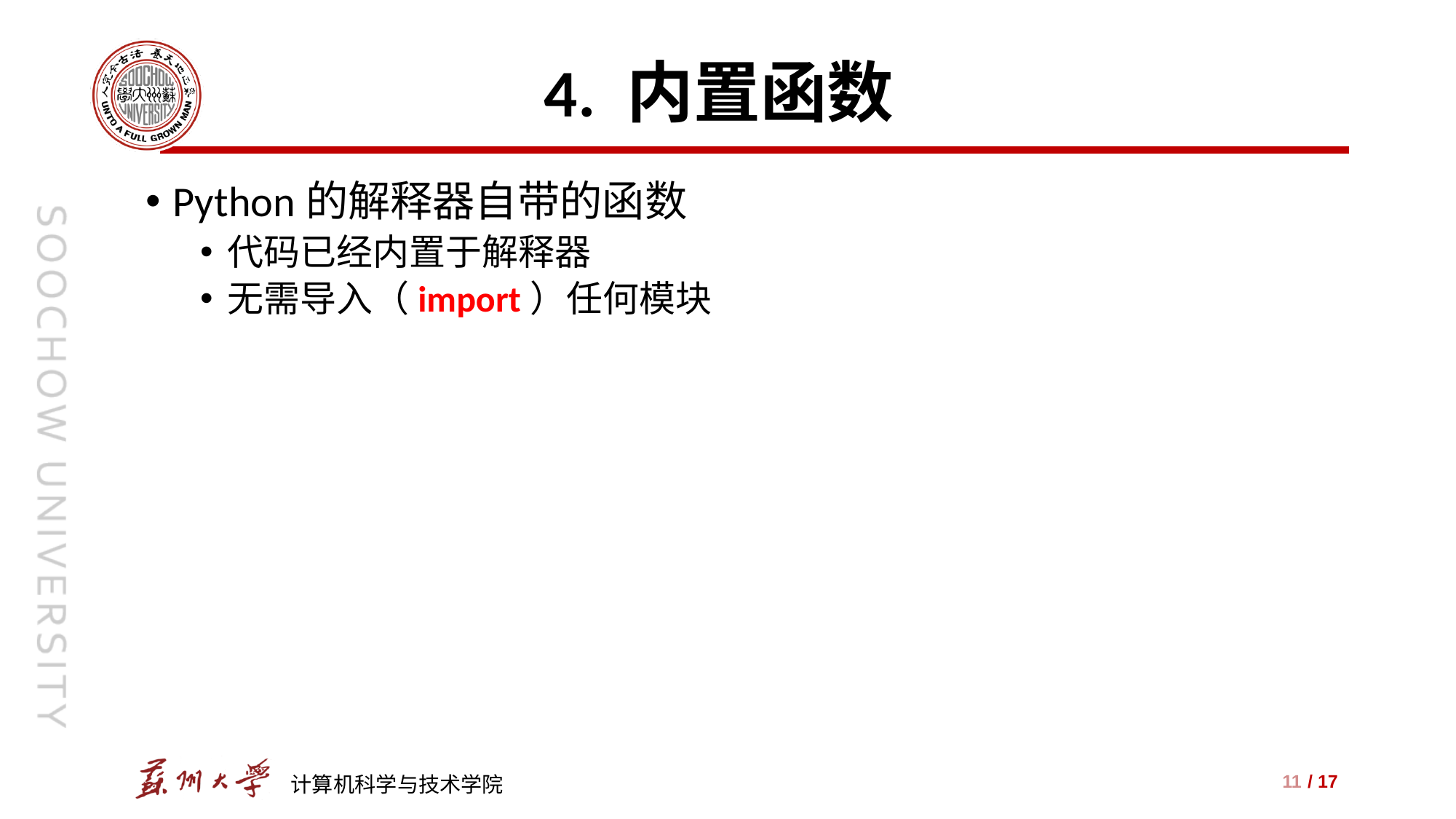

# 4. 内置函数
Python的解释器自带的函数
代码已经内置于解释器
无需导入（import）任何模块
11